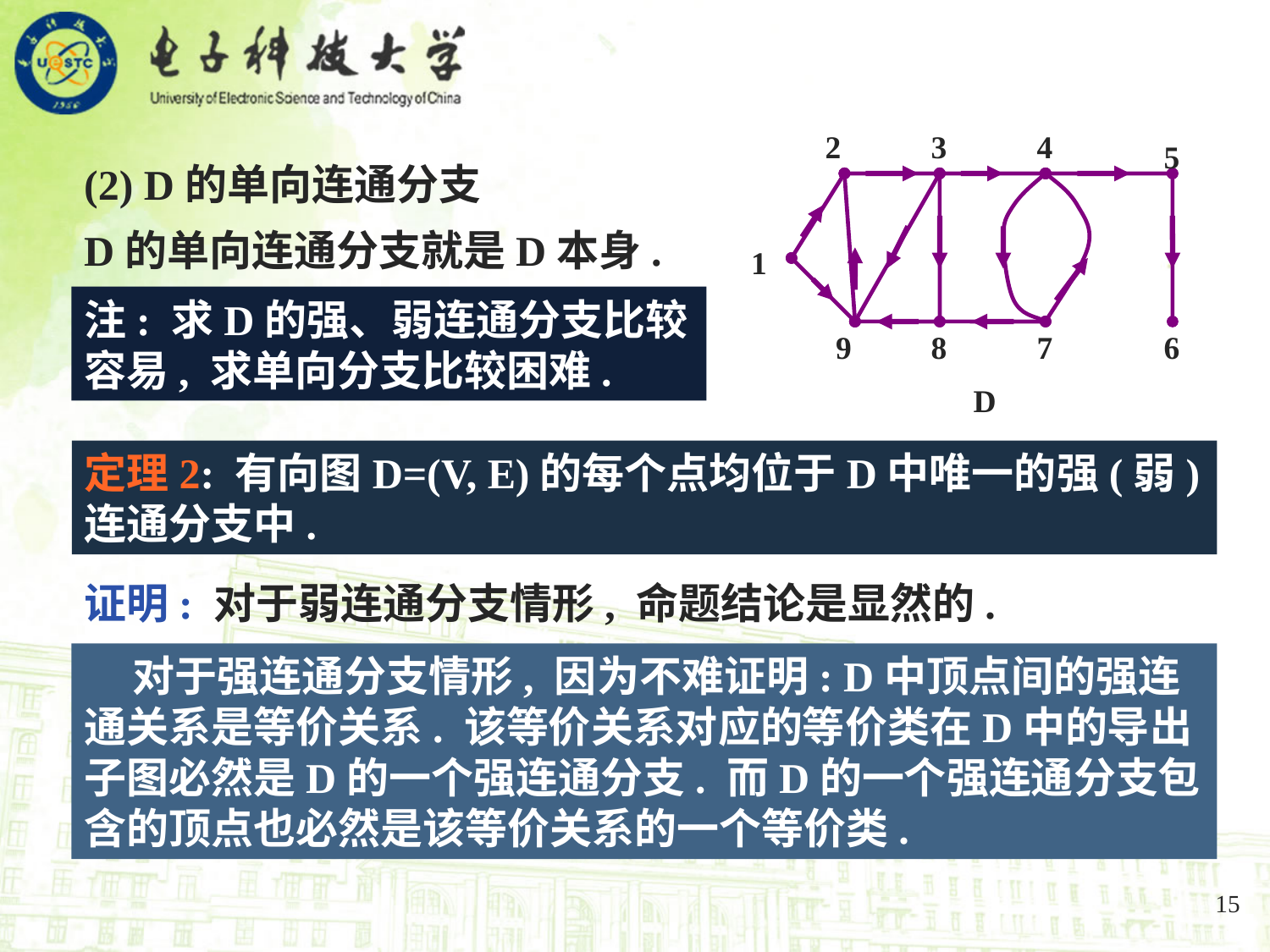

2
3
4
5

1

9

8

7
6
D

(2) D的单向连通分支
D的单向连通分支就是D本身.
注: 求D的强、弱连通分支比较容易, 求单向分支比较困难.
定理2: 有向图D=(V, E)的每个点均位于D中唯一的强(弱)连通分支中.
证明: 对于弱连通分支情形, 命题结论是显然的.
    对于强连通分支情形, 因为不难证明: D中顶点间的强连通关系是等价关系. 该等价关系对应的等价类在D中的导出子图必然是D的一个强连通分支. 而D的一个强连通分支包含的顶点也必然是该等价关系的一个等价类.
15